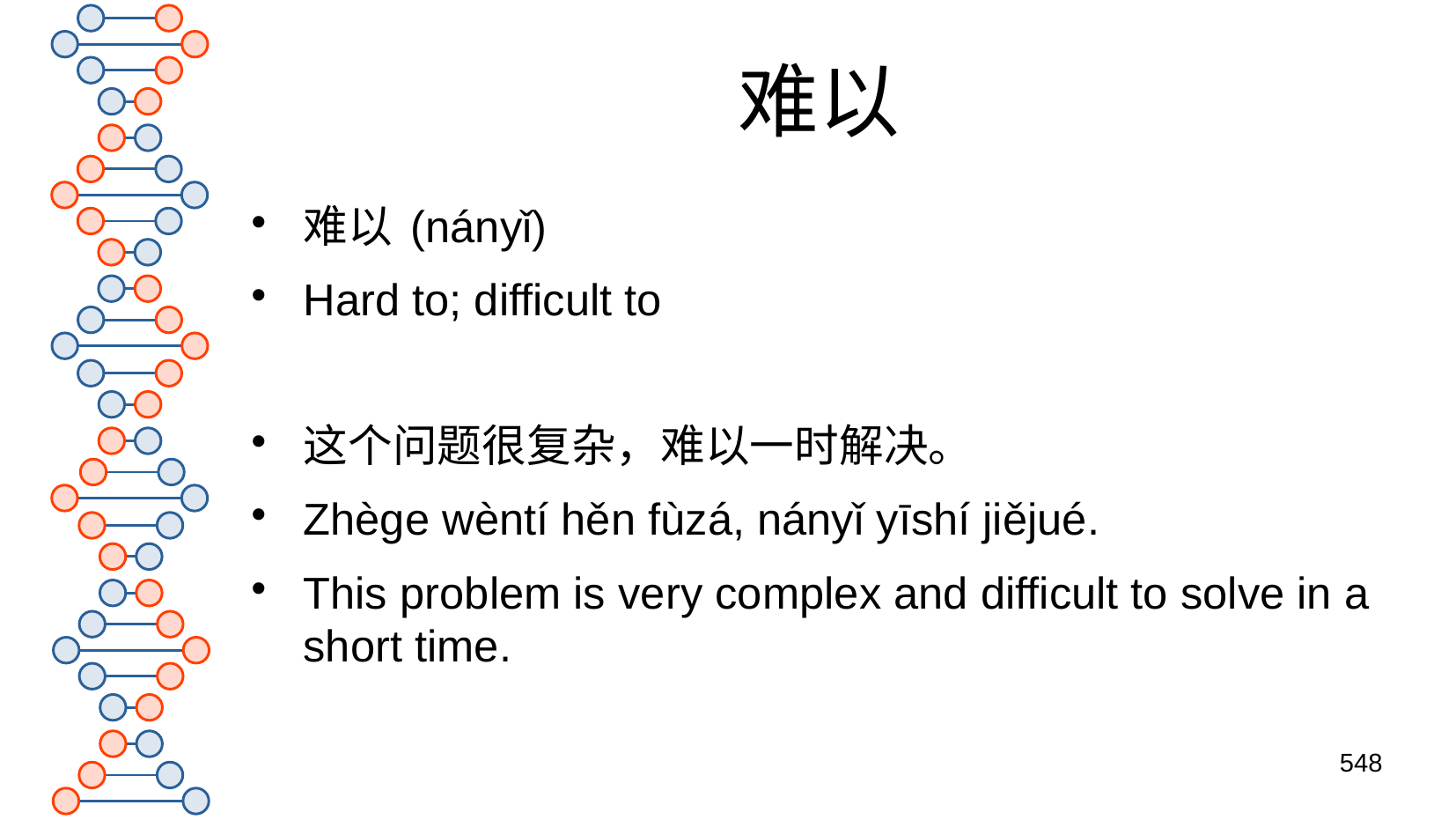

# 难以
难以 (nányǐ)
Hard to; difficult to

这个问题很复杂，难以一时解决。
Zhège wèntí hěn fùzá, nányǐ yīshí jiějué.
This problem is very complex and difficult to solve in a short time.
548